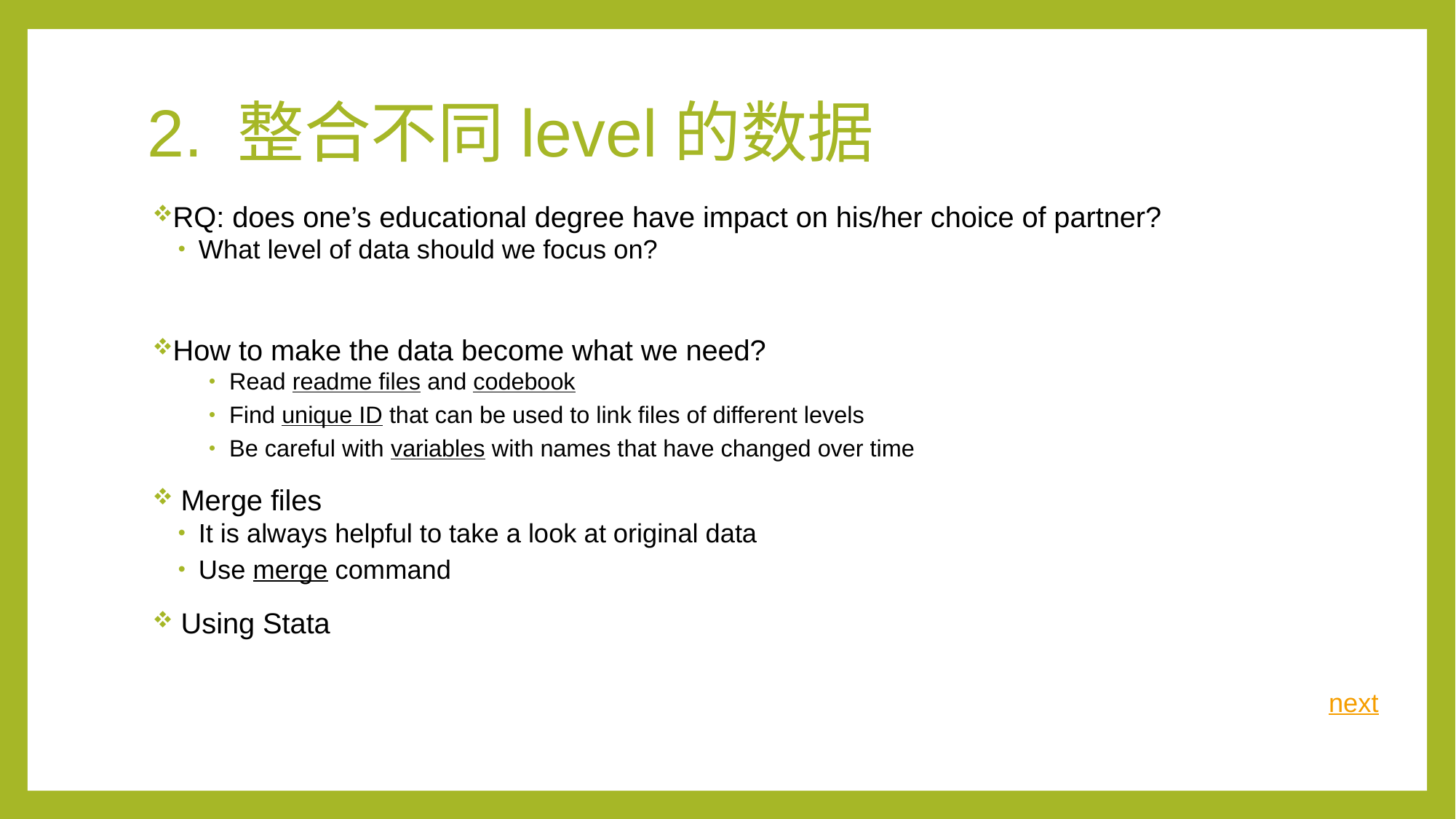

# 2. 整合不同level的数据
RQ: does one’s educational degree have impact on his/her choice of partner?
What level of data should we focus on?

How to make the data become what we need?
Read readme files and codebook
Find unique ID that can be used to link files of different levels
Be careful with variables with names that have changed over time
 Merge files
It is always helpful to take a look at original data
Use merge command
 Using Stata

next